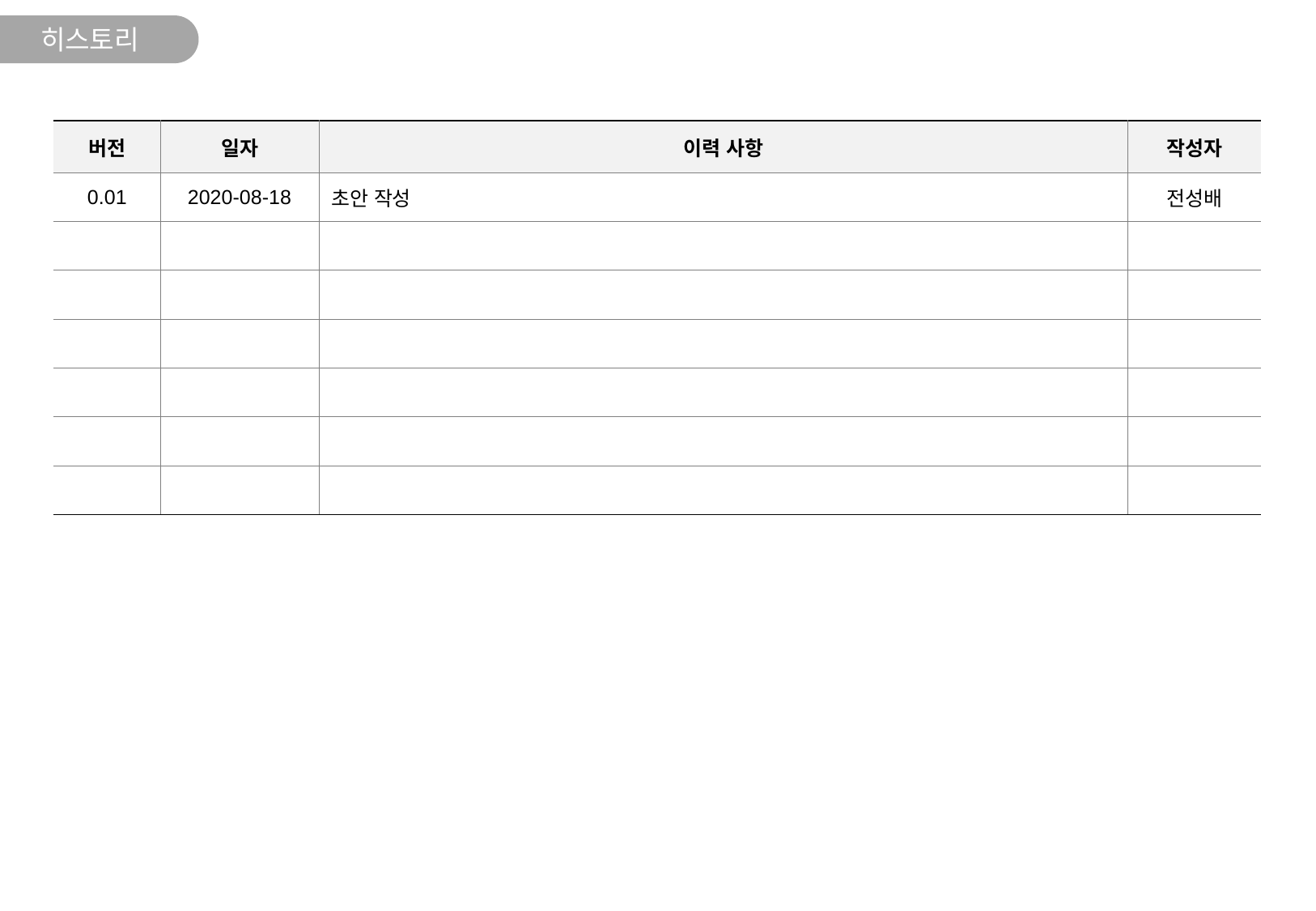

히스토리
| 버전 | 일자 | 이력 사항 | 작성자 |
| --- | --- | --- | --- |
| 0.01 | 2020-08-18 | 초안 작성 | 전성배 |
|  |  |  |  |
|  |  |  |  |
|  |  |  |  |
|  |  |  |  |
|  |  |  |  |
|  |  |  |  |